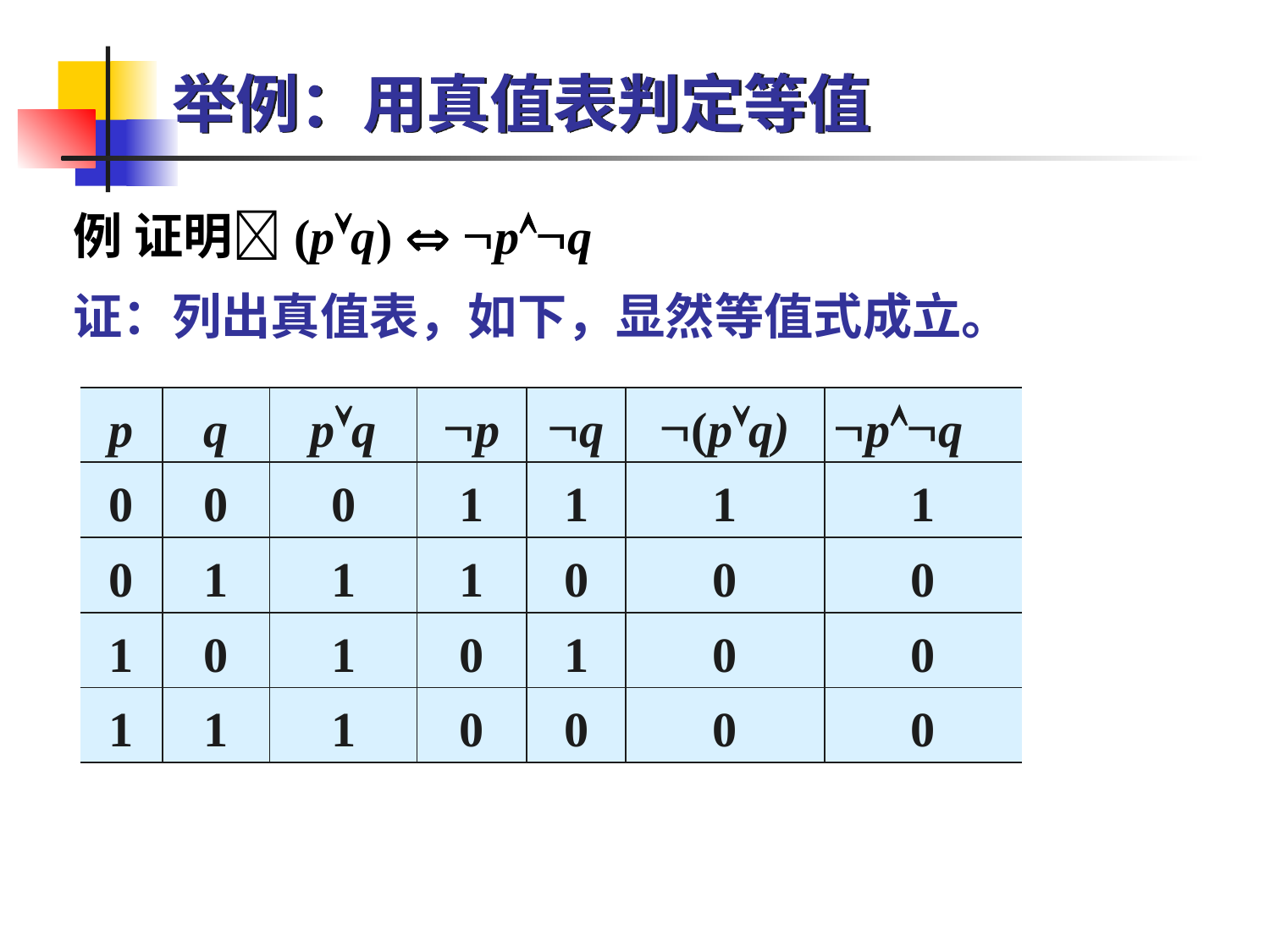

# 举例：用真值表判定等值
例 证明¬(p∨q) ⇔ ¬p∧¬q
证：列出真值表，如下，显然等值式成立。
| p | q | p∨q | ¬p | ¬q | ¬(p∨q) | ¬p∧¬q |
| --- | --- | --- | --- | --- | --- | --- |
| 0 | 0 | 0 | 1 | 1 | 1 | 1 |
| 0 | 1 | 1 | 1 | 0 | 0 | 0 |
| 1 | 0 | 1 | 0 | 1 | 0 | 0 |
| 1 | 1 | 1 | 0 | 0 | 0 | 0 |